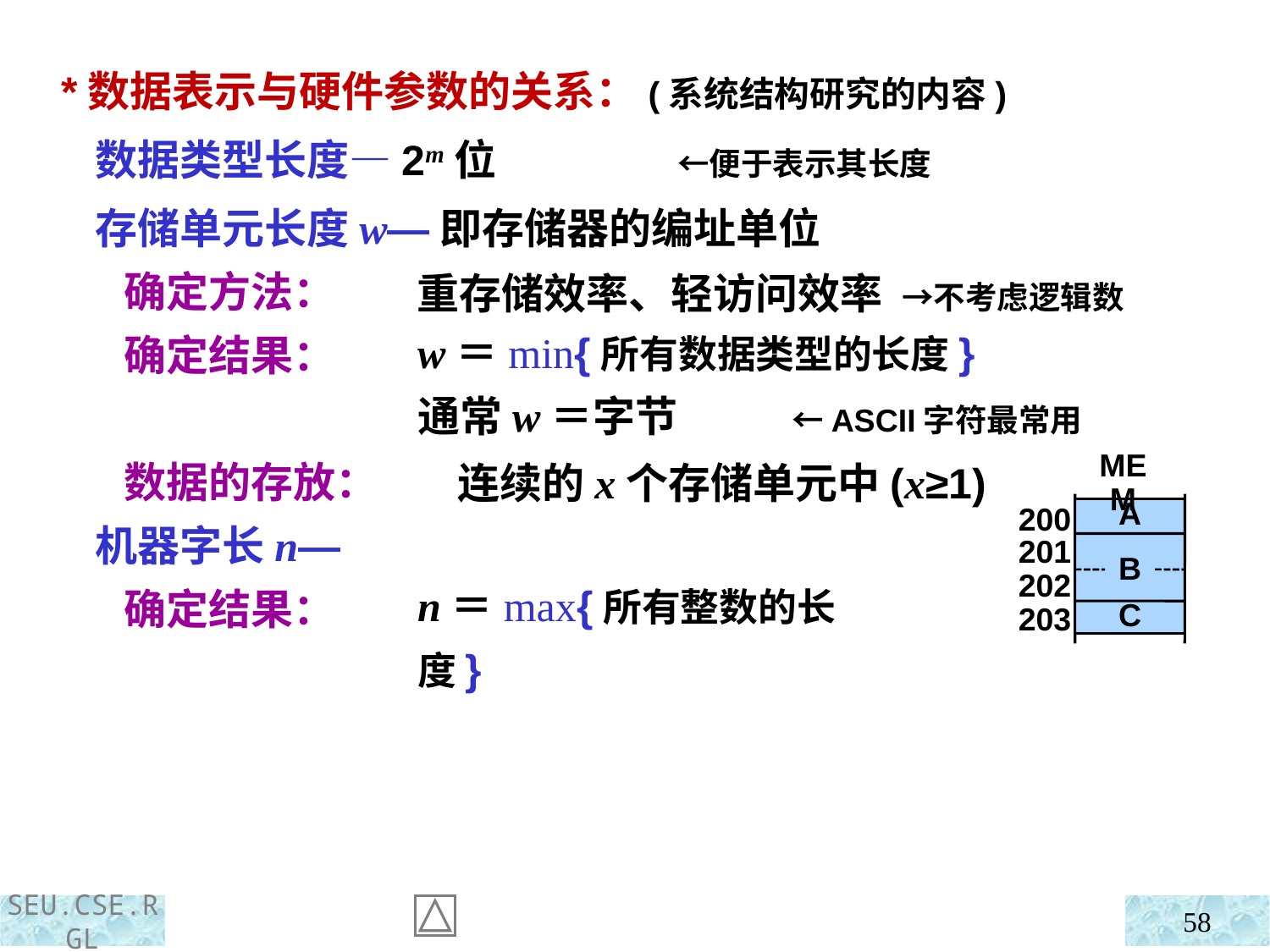

*数据表示与硬件参数的关系：(系统结构研究的内容)
     数据类型长度—2m位                   ←便于表示其长度
     存储单元长度w—即存储器的编址单位
        确定方法：
        确定结果：

        数据的存放：
     机器字长n—
        确定结果：
重存储效率、轻访问效率  →不考虑逻辑数
w＝min{所有数据类型的长度}
通常w＝字节            ←ASCII字符最常用
连续的x个存储单元中(x≥1)
MEM
200
201
202
203

A
B
C

n＝max{所有整数的长度}

58